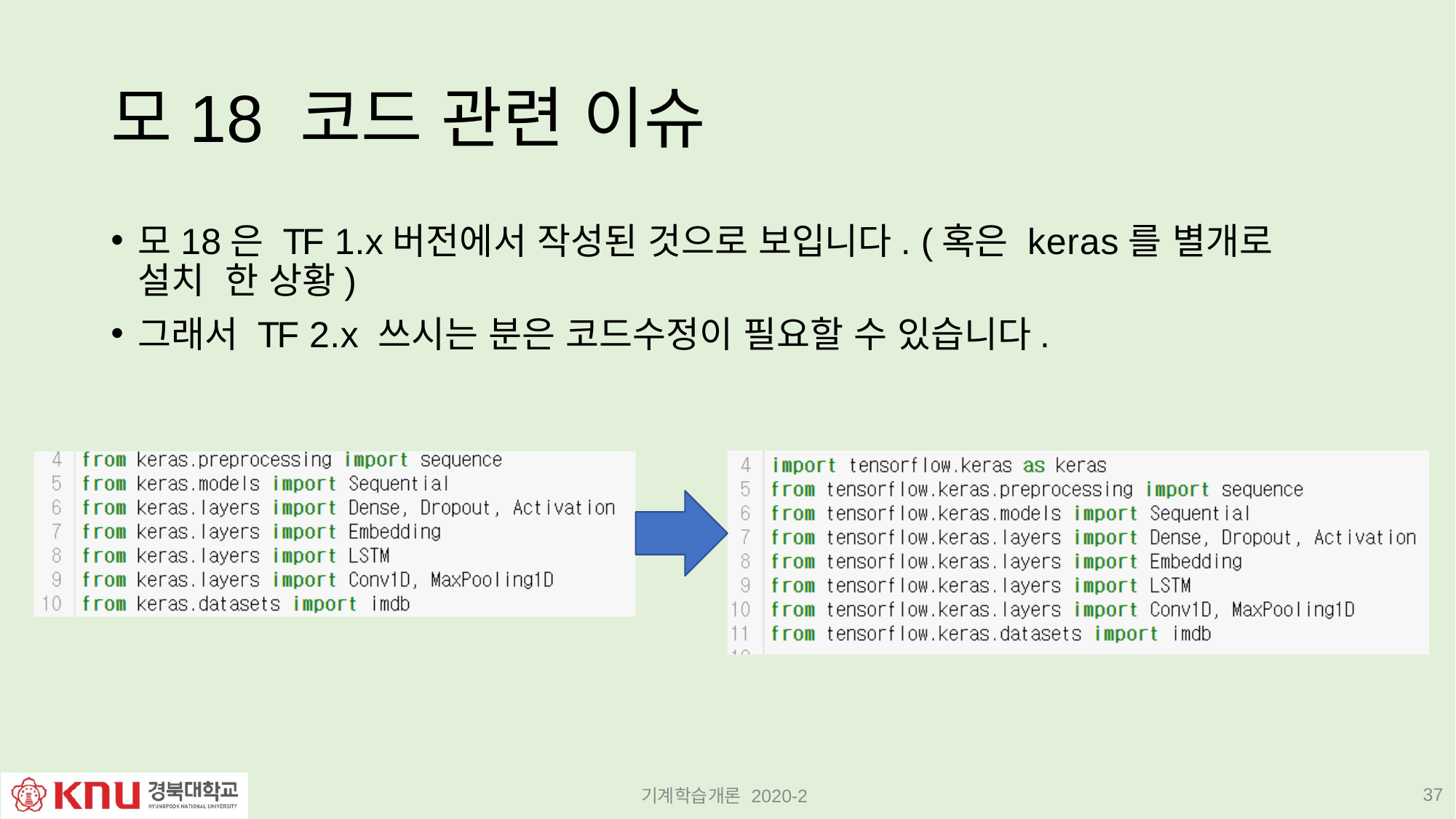

# 모18 코드 관련 이슈
모18은 TF 1.x버전에서 작성된 것으로 보입니다. (혹은 keras를 별개로 설치  한 상황)
그래서 TF 2.x 쓰시는 분은 코드수정이 필요할 수 있습니다.

37
기계학습개론 2020-2